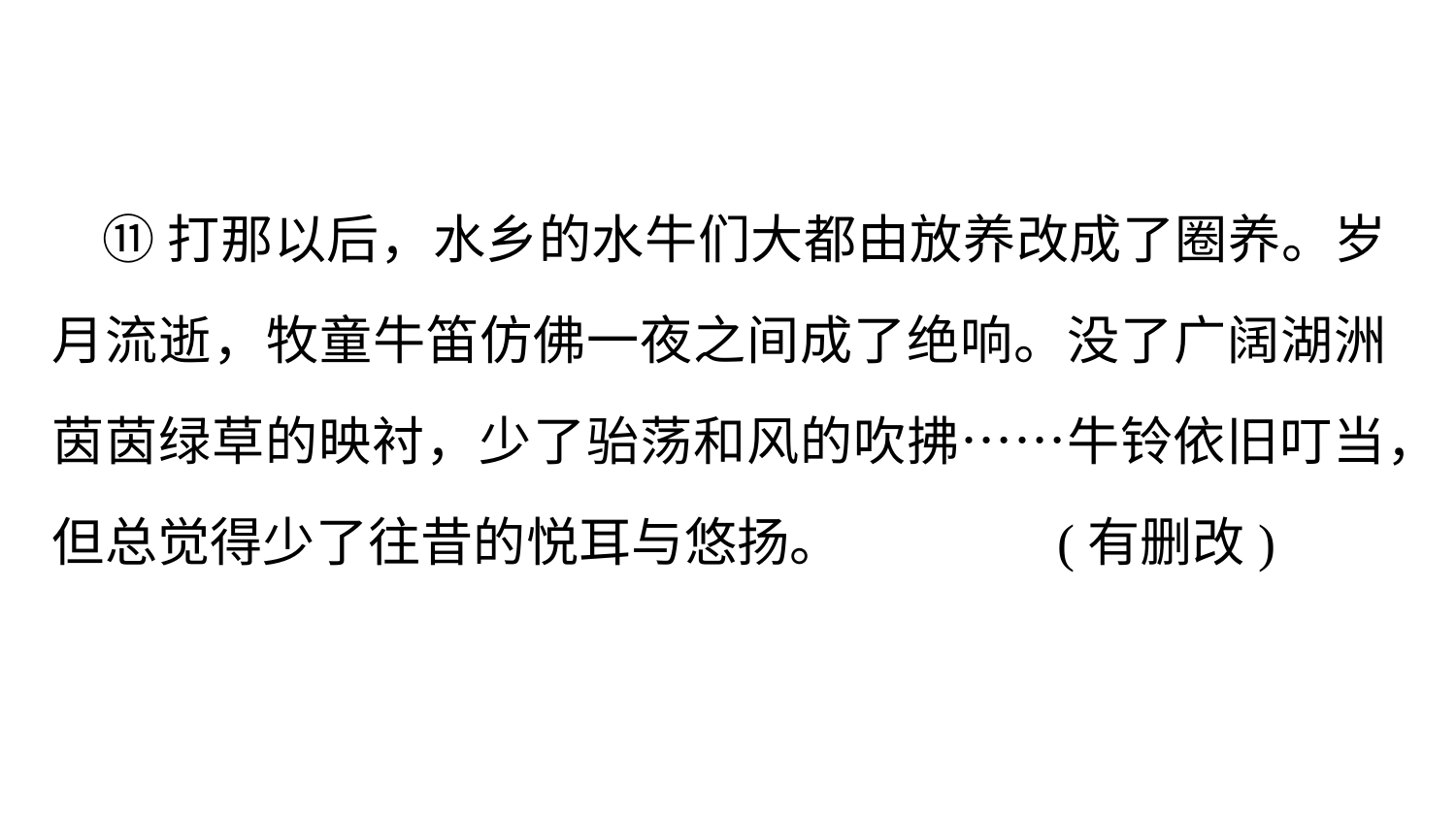

⑪打那以后，水乡的水牛们大都由放养改成了圈养。岁月流逝，牧童牛笛仿佛一夜之间成了绝响。没了广阔湖洲茵茵绿草的映衬，少了骀荡和风的吹拂……牛铃依旧叮当，但总觉得少了往昔的悦耳与悠扬。	          (有删改)